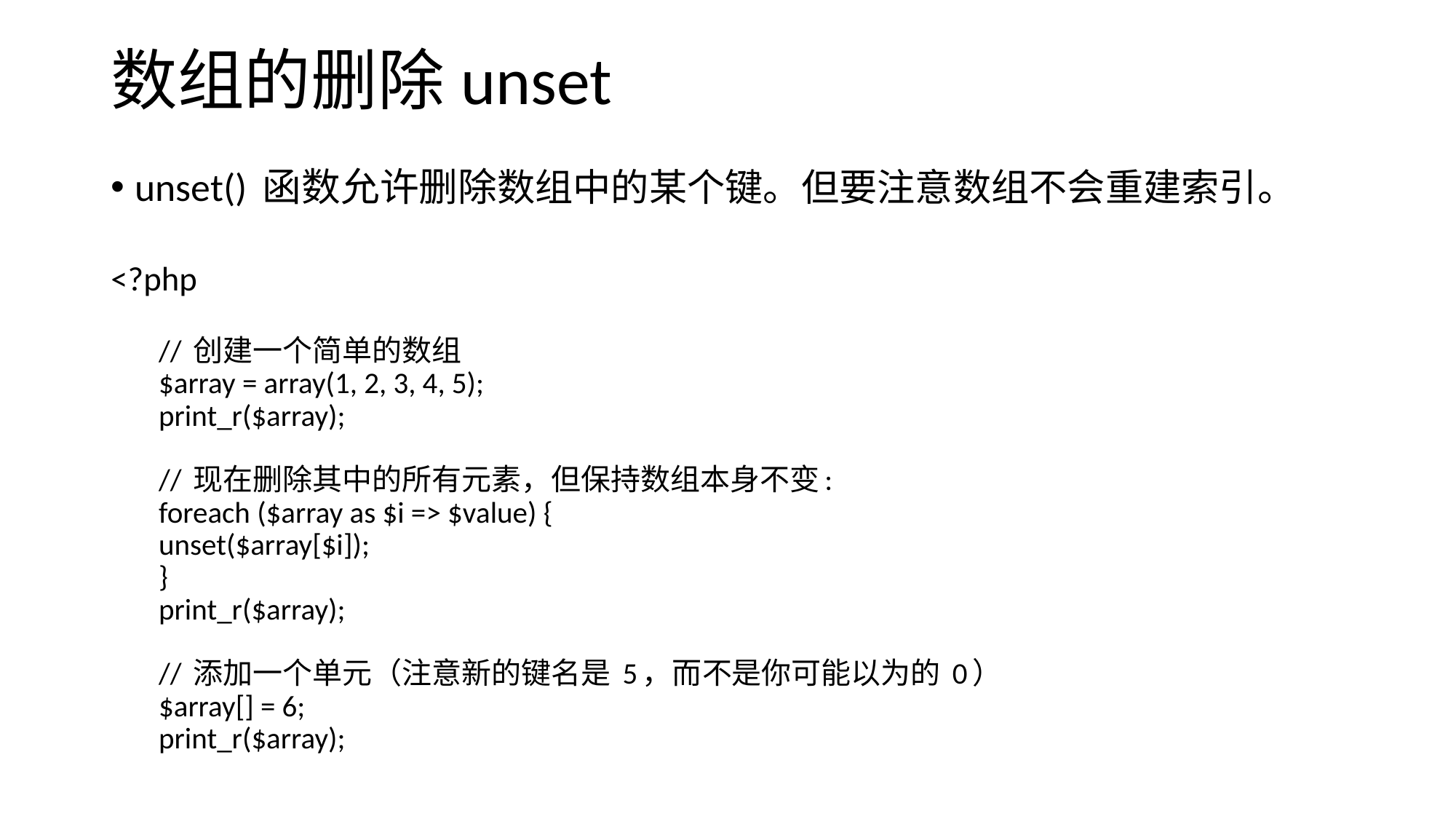

# 数组的删除unset
unset() 函数允许删除数组中的某个键。但要注意数组不会重建索引。

<?php
// 创建一个简单的数组
$array = array(1, 2, 3, 4, 5);
print_r($array);
// 现在删除其中的所有元素，但保持数组本身不变:
foreach ($array as $i => $value) {
	unset($array[$i]);
}
print_r($array);
// 添加一个单元（注意新的键名是 5，而不是你可能以为的 0）
$array[] = 6;
print_r($array);